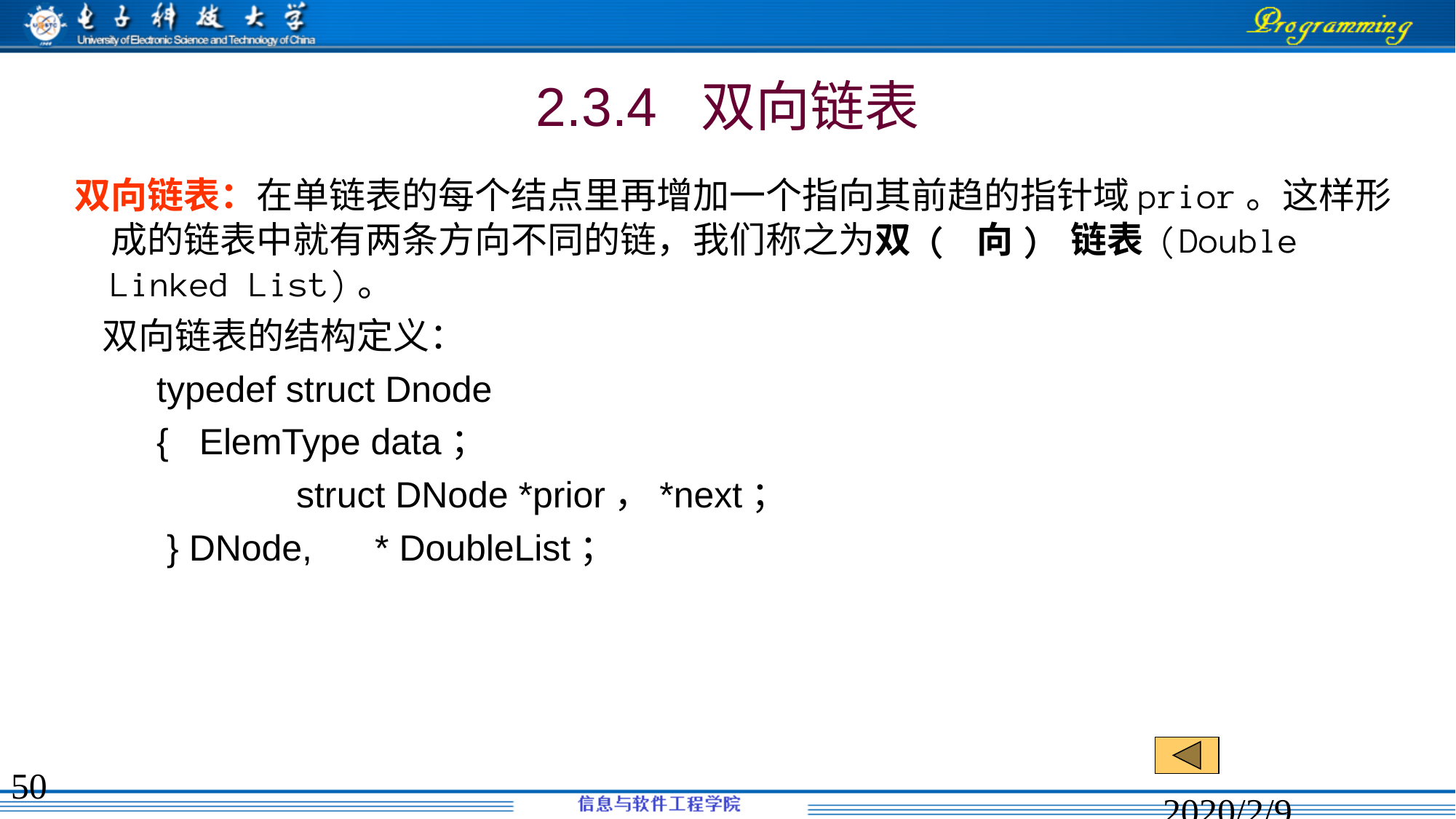

# 2.3.4  双向链表
  双向链表：在单链表的每个结点里再增加一个指向其前趋的指针域prior。这样形成的链表中就有两条方向不同的链，我们称之为双 ( 向) 链表 (Double Linked List)。
双向链表的结构定义：
	typedef struct Dnode
	{   ElemType data；
		   struct DNode *prior，*next；
	 } DNode,	* DoubleList；

50
2020/2/9